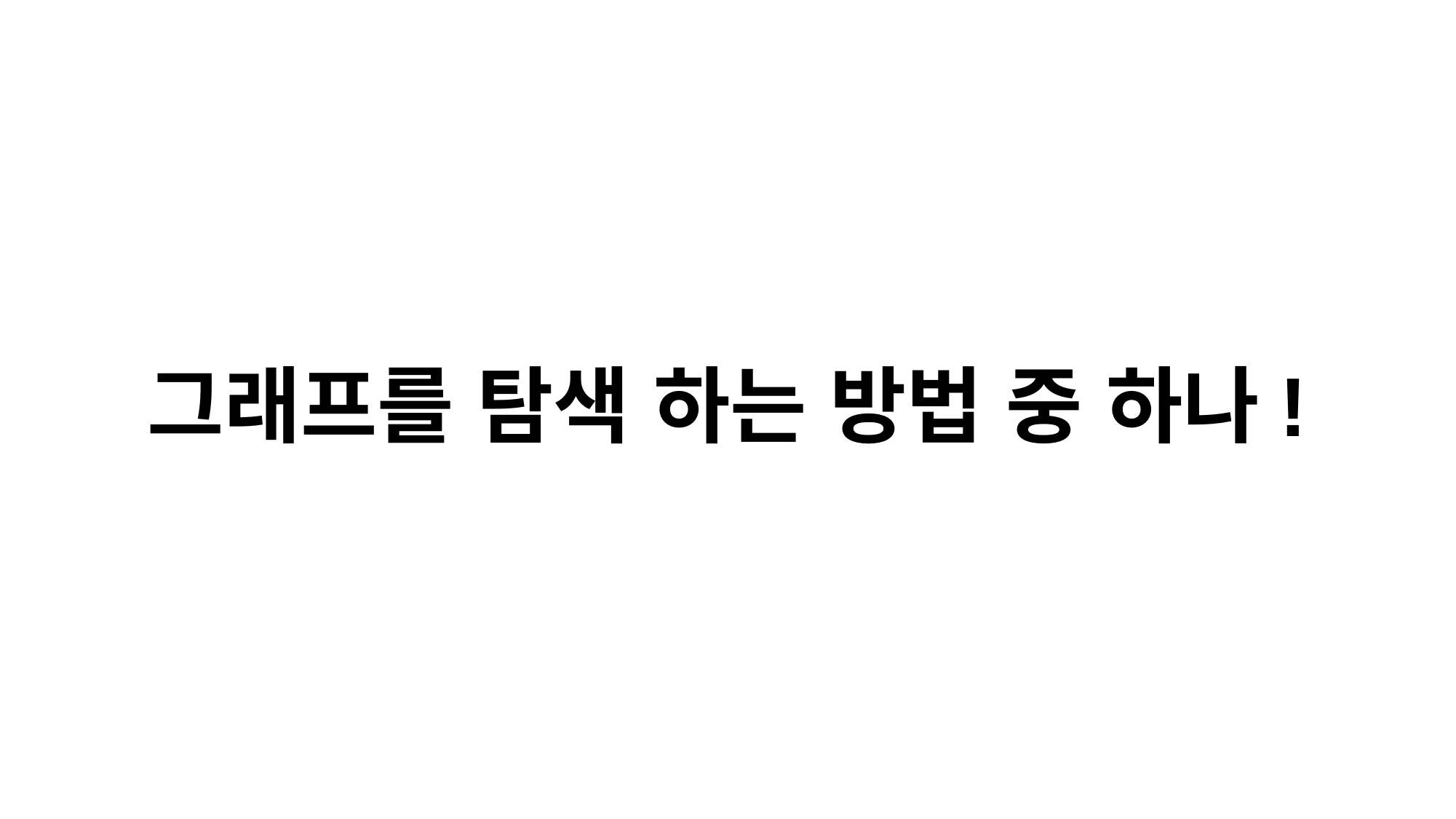

# 그래프를 탐색 하는 방법 중 하나!